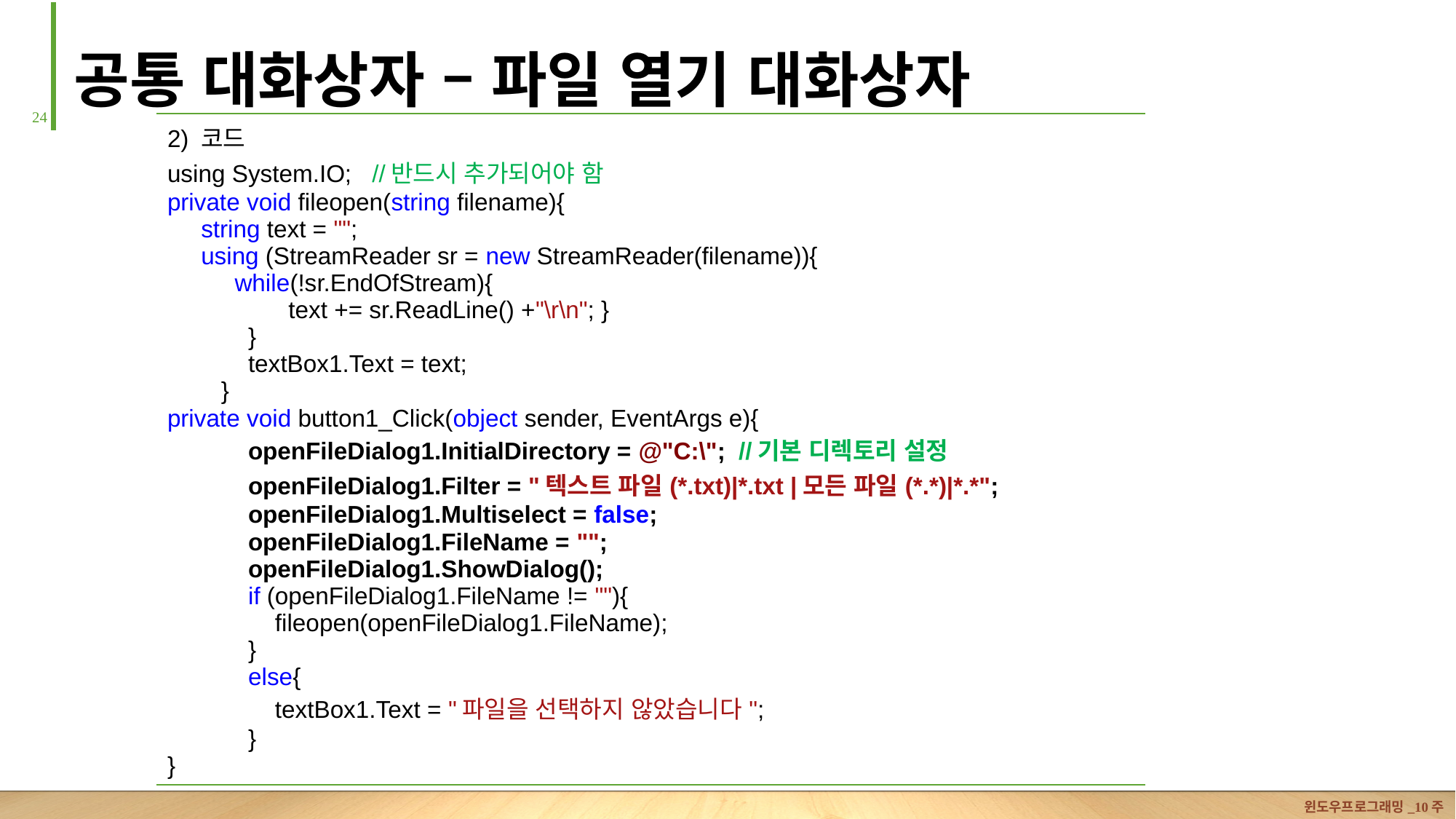

# 공통 대화상자 – 파일 열기 대화상자
24
| 2) 코드 using System.IO; //반드시 추가되어야 함 private void fileopen(string filename){ string text = ""; using (StreamReader sr = new StreamReader(filename)){ while(!sr.EndOfStream){ text += sr.ReadLine() +"\r\n"; } } textBox1.Text = text; } private void button1\_Click(object sender, EventArgs e){ openFileDialog1.InitialDirectory = @"C:\"; //기본 디렉토리 설정 openFileDialog1.Filter = "텍스트 파일(\*.txt)|\*.txt |모든 파일(\*.\*)|\*.\*"; openFileDialog1.Multiselect = false; openFileDialog1.FileName = ""; openFileDialog1.ShowDialog(); if (openFileDialog1.FileName != ""){ fileopen(openFileDialog1.FileName); } else{ textBox1.Text = "파일을 선택하지 않았습니다"; } } |
| --- |

윈도우프로그래밍_10주